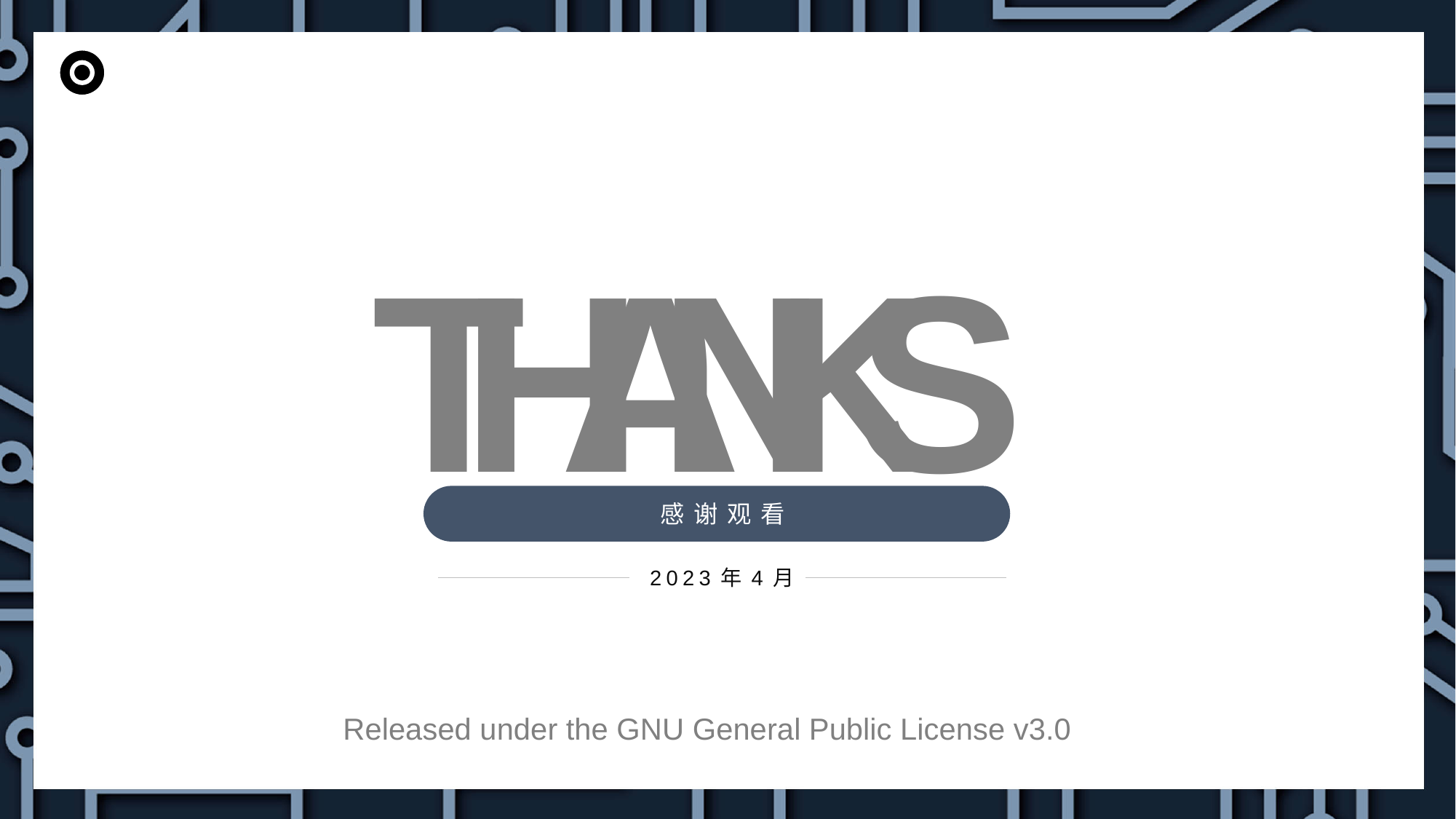

T
H
A
N
K
S

感谢观看
2023年4月
Released under the GNU General Public License v3.0